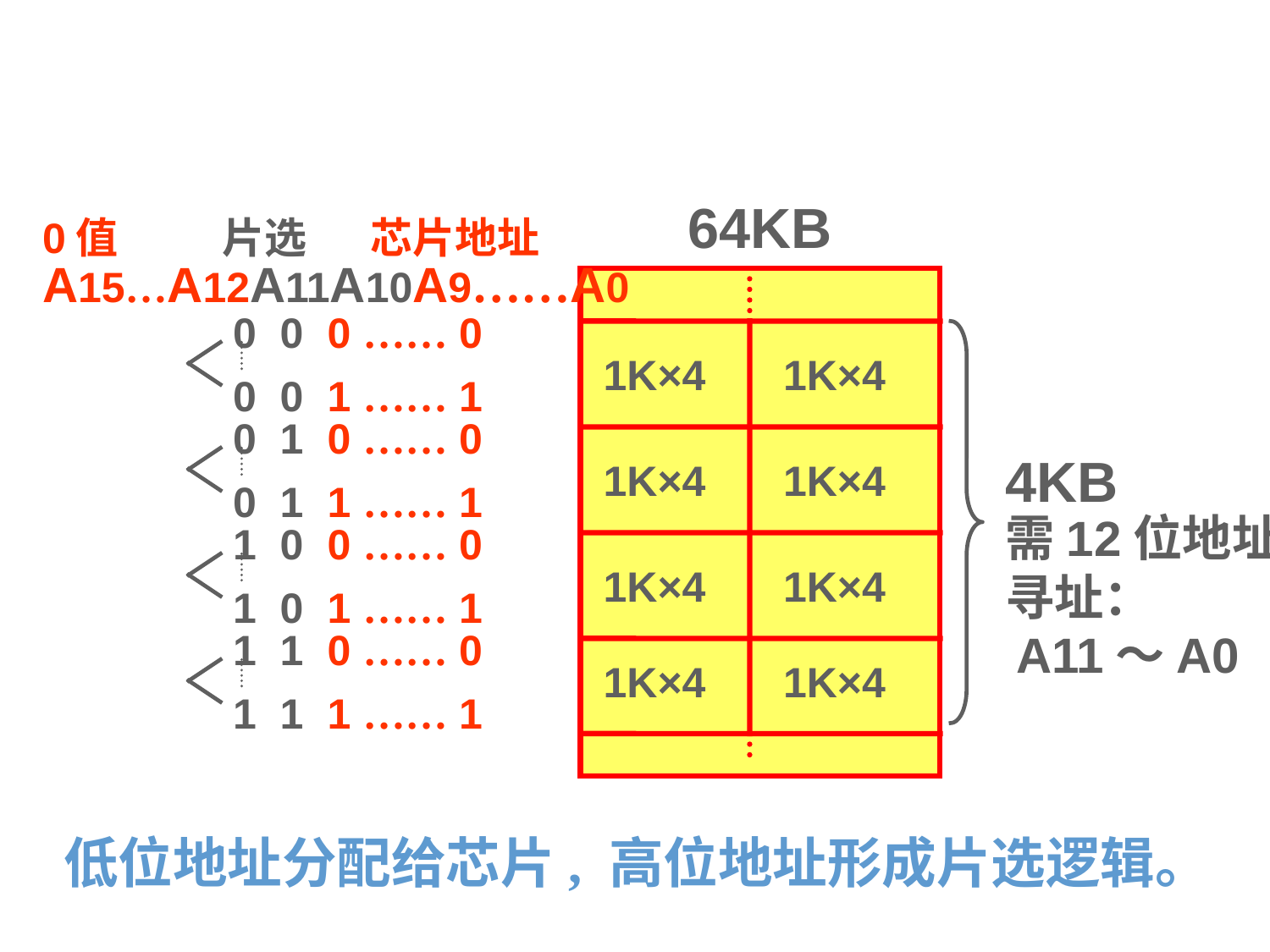

0值
片选
芯片地址
64KB

1K×4
1K×4

1K×4
1K×4

1K×4
1K×4

1K×4
1K×4

A15…A12A11A10A9……A0
0  0  0 …… 0

0  0  1 …… 1
0  1  0 …… 0

4KB
0  1  1 …… 1
需12位地址寻址：
1  0  0 …… 0

1  0  1 …… 1
1  1  0 …… 0
A11～A0

1  1  1 …… 1
低位地址分配给芯片, 高位地址形成片选逻辑。